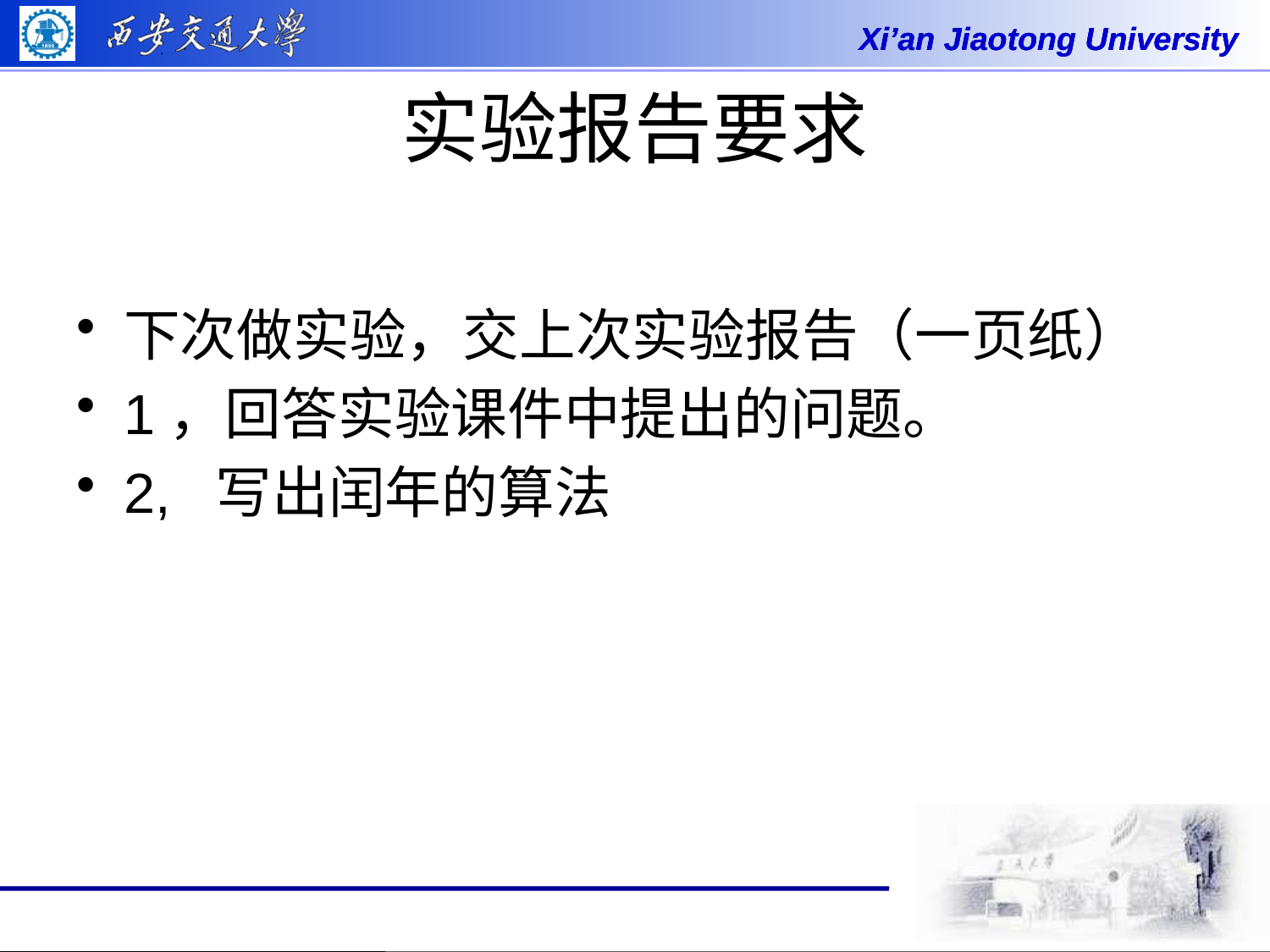

# 实验报告要求
下次做实验，交上次实验报告（一页纸）
1，回答实验课件中提出的问题。
2,  写出闰年的算法